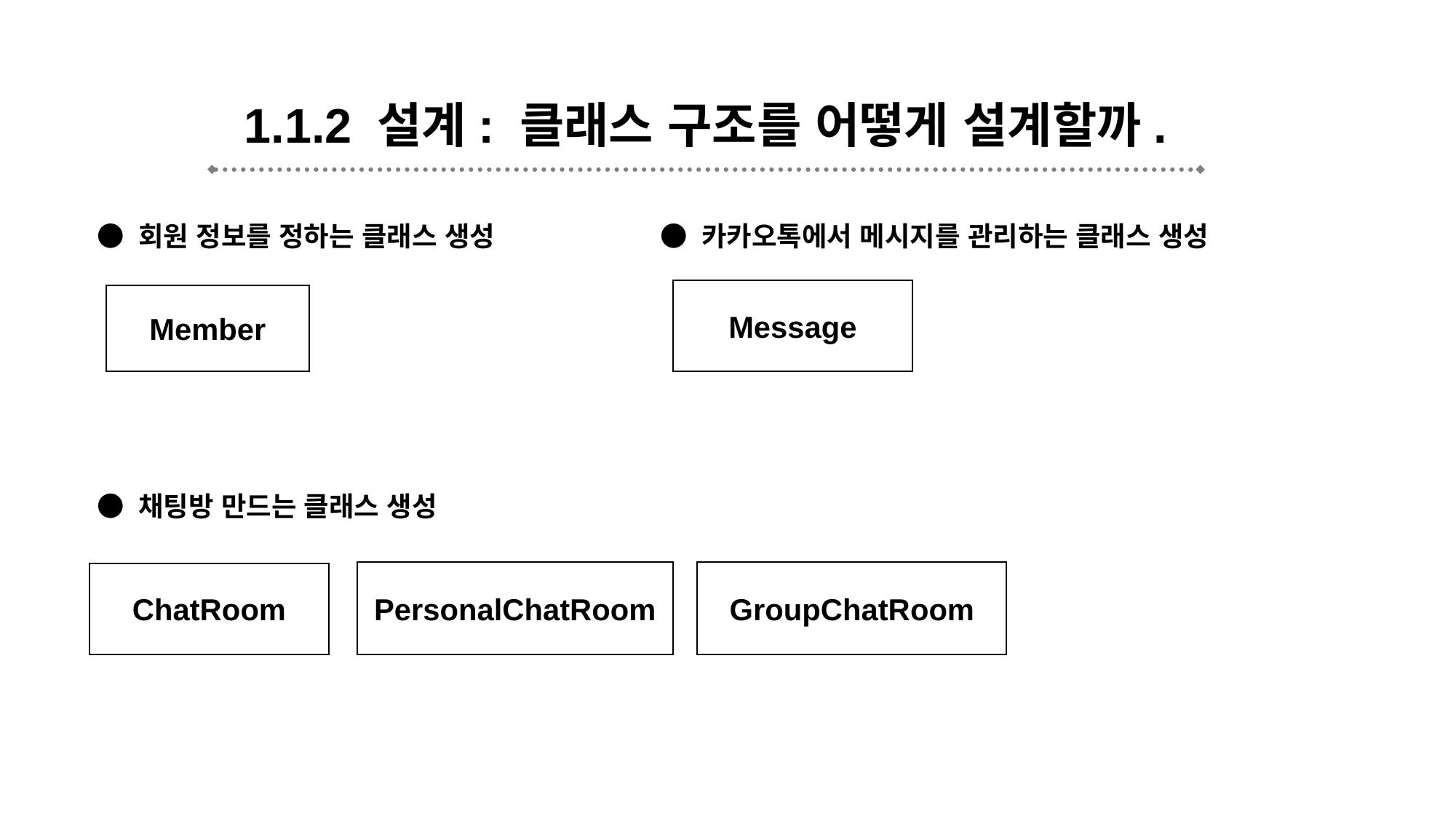

1.2 설계: 클래스 구조를 어떻게 설계할까.
● 회원 정보를 정하는 클래스 생성
● 카카오톡에서 메시지를 관리하는 클래스 생성
Message
Member
● 채팅방 만드는 클래스 생성
PersonalChatRoom
GroupChatRoom
ChatRoom